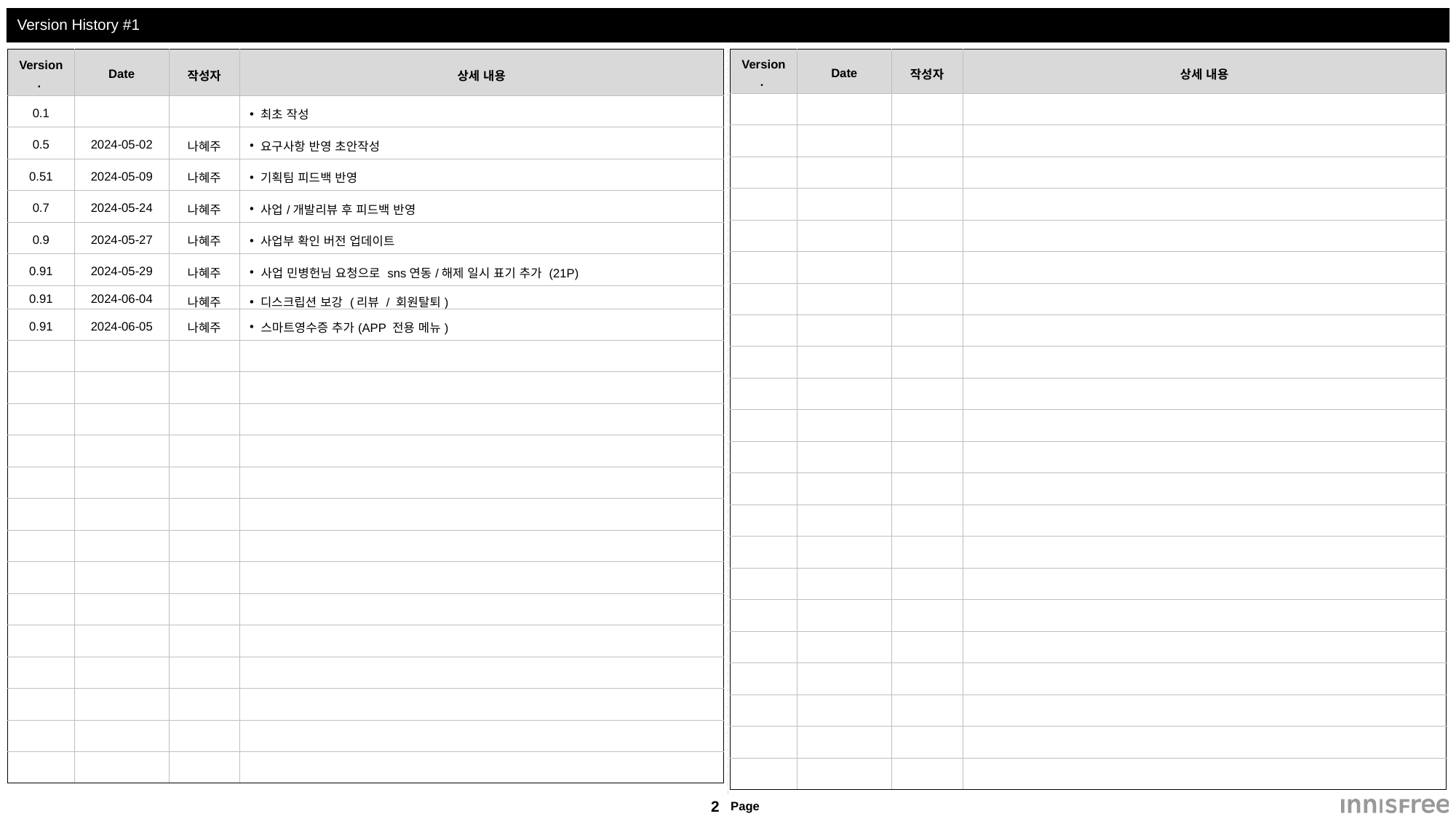

# Version History #1
| Version. | Date | 작성자 | 상세 내용 |
| --- | --- | --- | --- |
| 0.1 |  |  | 최초 작성 |
| 0.5 | 2024-05-02 | 나혜주 | 요구사항 반영 초안작성 |
| 0.51 | 2024-05-09 | 나혜주 | 기획팀 피드백 반영 |
| 0.7 | 2024-05-24 | 나혜주 | 사업/개발리뷰 후 피드백 반영 |
| 0.9 | 2024-05-27 | 나혜주 | 사업부 확인 버전 업데이트 |
| 0.91 | 2024-05-29 | 나혜주 | 사업 민병헌님 요청으로 sns연동/해제 일시 표기 추가 (21P) |
| 0.91 | 2024-06-04 | 나혜주 | 디스크립션 보강 (리뷰 / 회원탈퇴) |
| 0.91 | 2024-06-05 | 나혜주 | 스마트영수증 추가(APP 전용 메뉴) |
|  |  |  |  |
|  |  |  |  |
|  |  |  |  |
|  |  |  |  |
|  |  |  |  |
|  |  |  |  |
|  |  |  |  |
|  |  |  |  |
|  |  |  |  |
|  |  |  |  |
|  |  |  |  |
|  |  |  |  |
|  |  |  |  |
|  |  |  |  |
| Version. | Date | 작성자 | 상세 내용 |
| --- | --- | --- | --- |
|  |  |  |  |
|  |  |  |  |
|  |  |  |  |
|  |  |  |  |
|  |  |  |  |
|  |  |  |  |
|  |  |  |  |
|  |  |  |  |
|  |  |  |  |
|  |  |  |  |
|  |  |  |  |
|  |  |  |  |
|  |  |  |  |
|  |  |  |  |
|  |  |  |  |
|  |  |  |  |
|  |  |  |  |
|  |  |  |  |
|  |  |  |  |
|  |  |  |  |
|  |  |  |  |
|  |  |  |  |